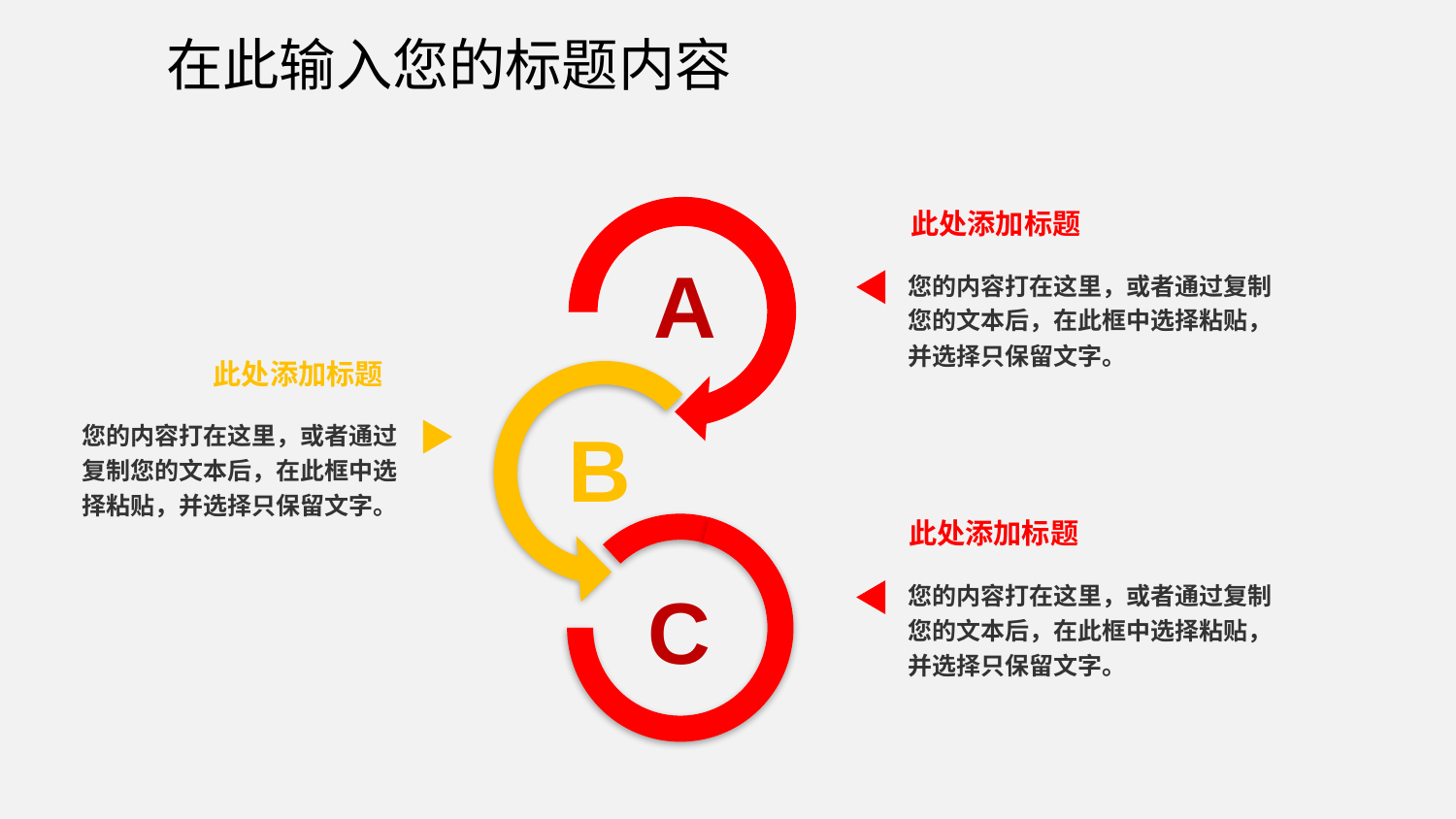

在此输入您的标题内容
此处添加标题

A
您的内容打在这里，或者通过复制您的文本后，在此框中选择粘贴，并选择只保留文字。

此处添加标题
您的内容打在这里，或者通过复制您的文本后，在此框中选择粘贴，并选择只保留文字。
B

此处添加标题

您的内容打在这里，或者通过复制您的文本后，在此框中选择粘贴，并选择只保留文字。
C